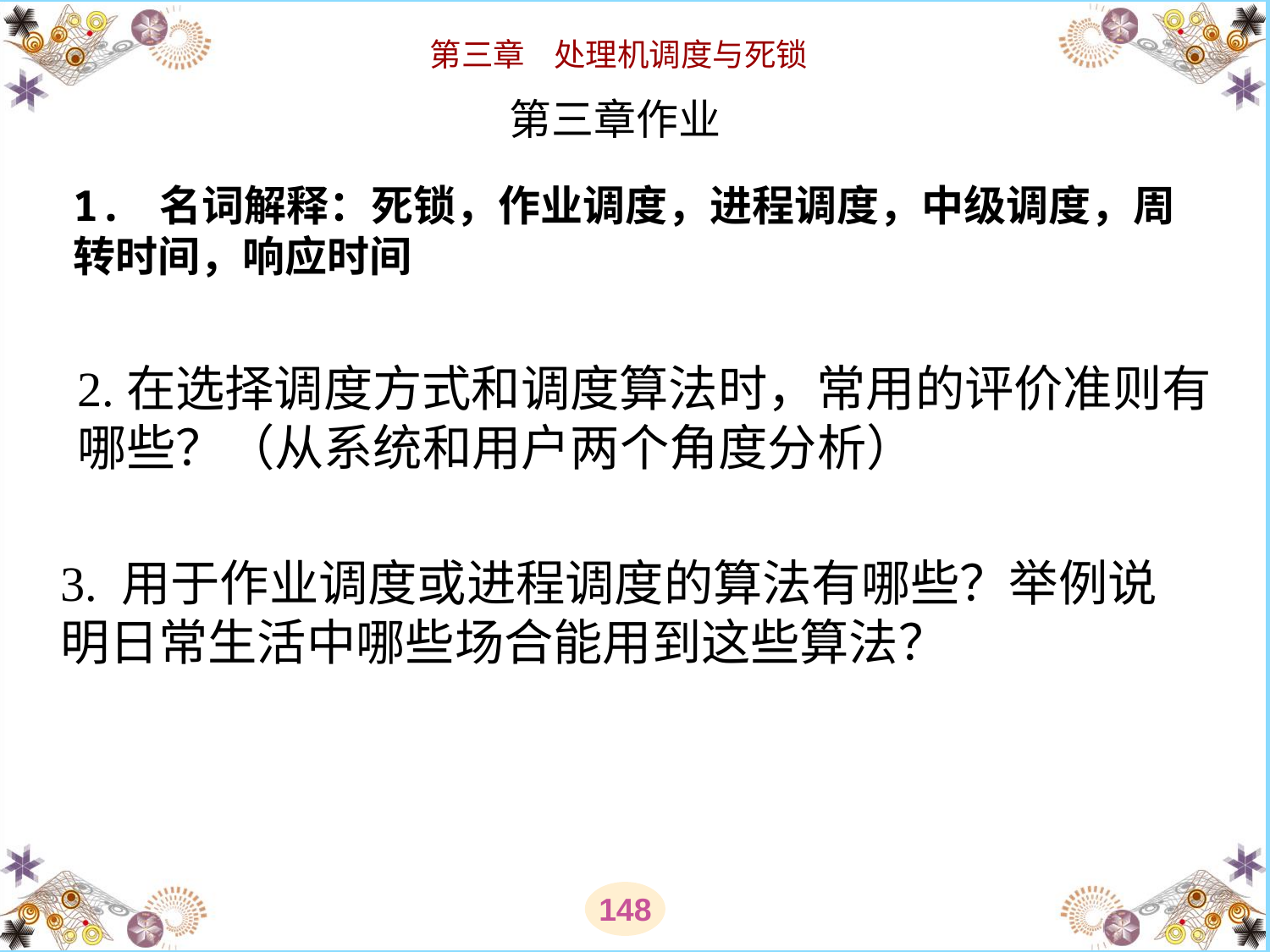

第三章作业
1. 名词解释：死锁，作业调度，进程调度，中级调度，周转时间，响应时间
2.在选择调度方式和调度算法时，常用的评价准则有哪些？（从系统和用户两个角度分析）
3. 用于作业调度或进程调度的算法有哪些？举例说明日常生活中哪些场合能用到这些算法？